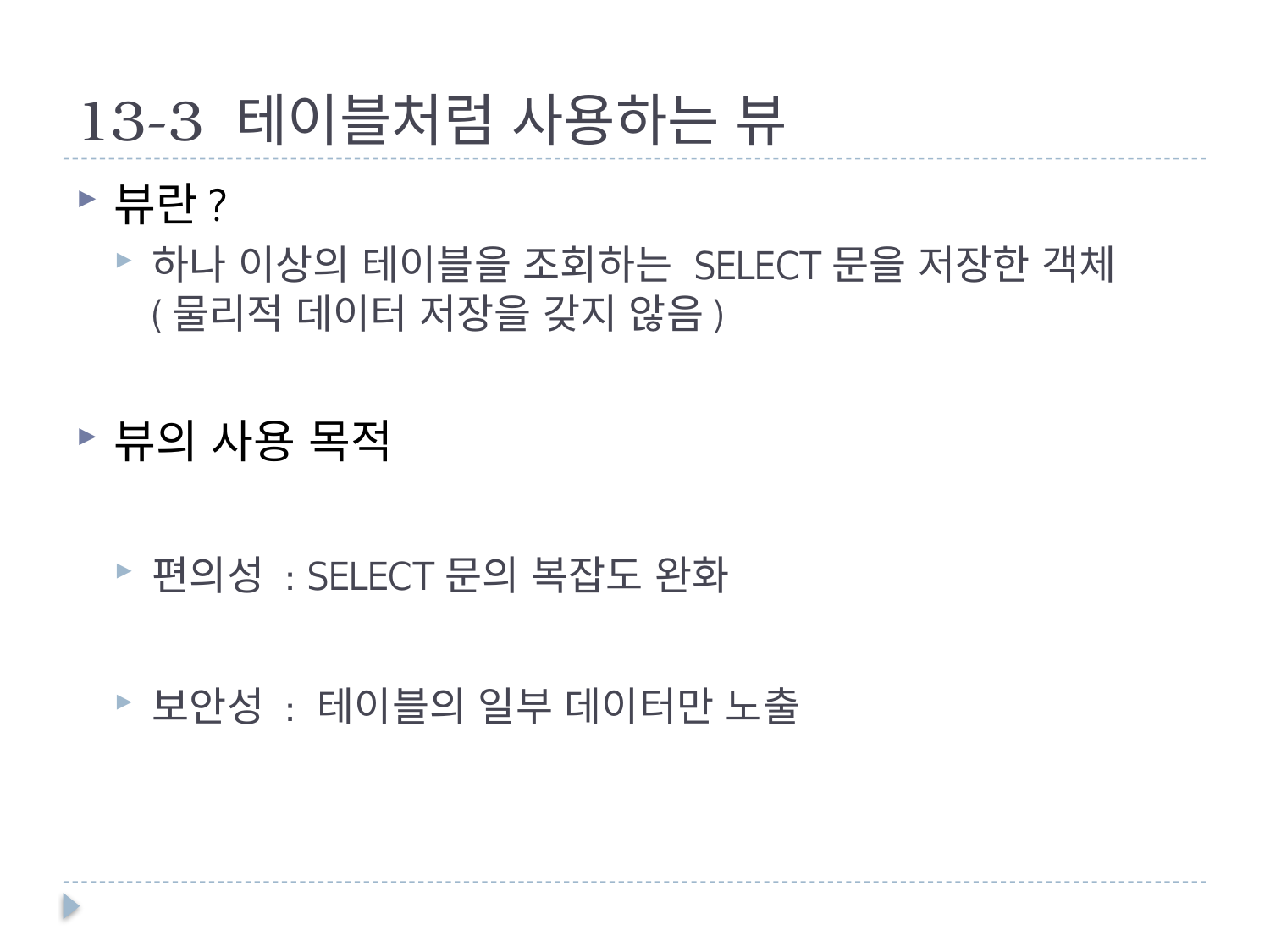

# 13-3 테이블처럼 사용하는 뷰
뷰란?
하나 이상의 테이블을 조회하는 SELECT문을 저장한 객체
(물리적 데이터 저장을 갖지 않음)

뷰의 사용 목적

편의성 : SELECT문의 복잡도 완화

보안성 : 테이블의 일부 데이터만 노출